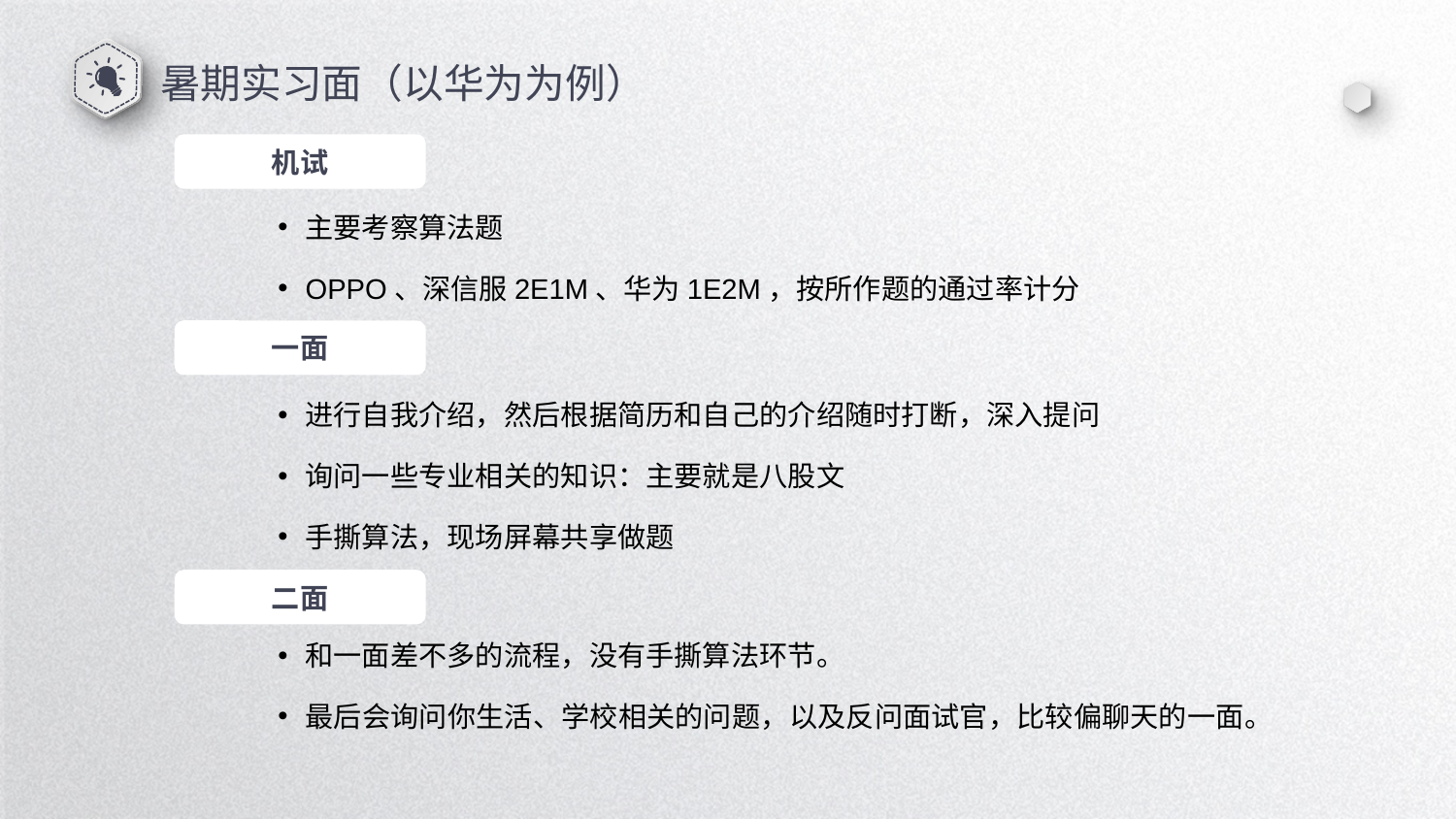

暑期实习面（以华为为例）

机试
主要考察算法题
OPPO、深信服2E1M、华为1E2M，按所作题的通过率计分
一面
进行自我介绍，然后根据简历和自己的介绍随时打断，深入提问
询问一些专业相关的知识：主要就是八股文
手撕算法，现场屏幕共享做题
二面
和一面差不多的流程，没有手撕算法环节。
最后会询问你生活、学校相关的问题，以及反问面试官，比较偏聊天的一面。